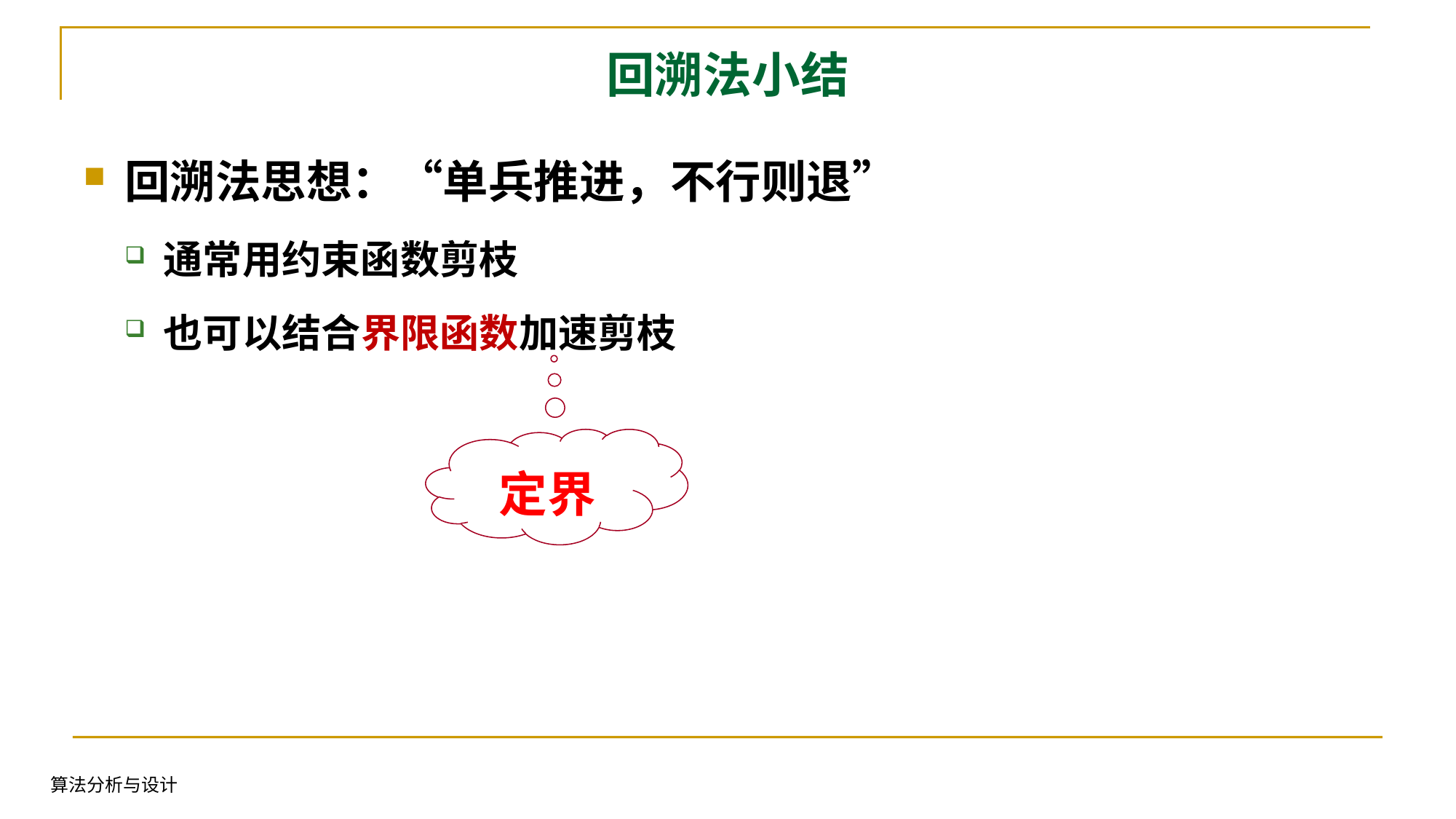

# 回溯法小结
回溯法思想：“单兵推进，不行则退”
通常用约束函数剪枝
也可以结合界限函数加速剪枝
定界
算法分析与设计